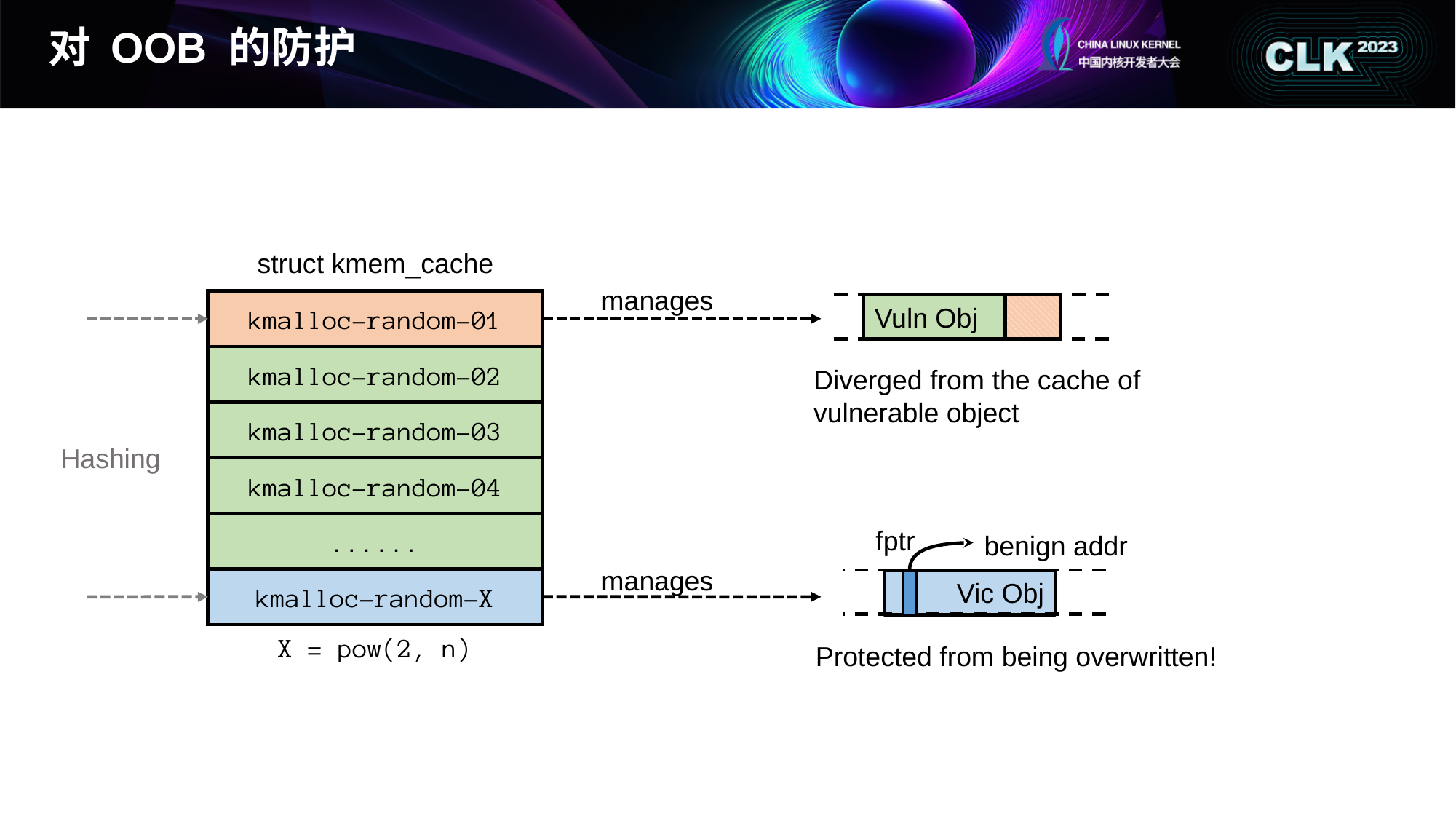

# 对 OOB 的防护

struct kmem_cache
kmalloc-random-01
kmalloc-random-02
kmalloc-random-03
kmalloc-random-04
......
kmalloc-random-X
X = pow(2, n)
manages
Vuln Obj
Diverged from the cache of vulnerable object

Hashing
fptr
benign addr
Protected from being overwritten!
Vic Obj

manages